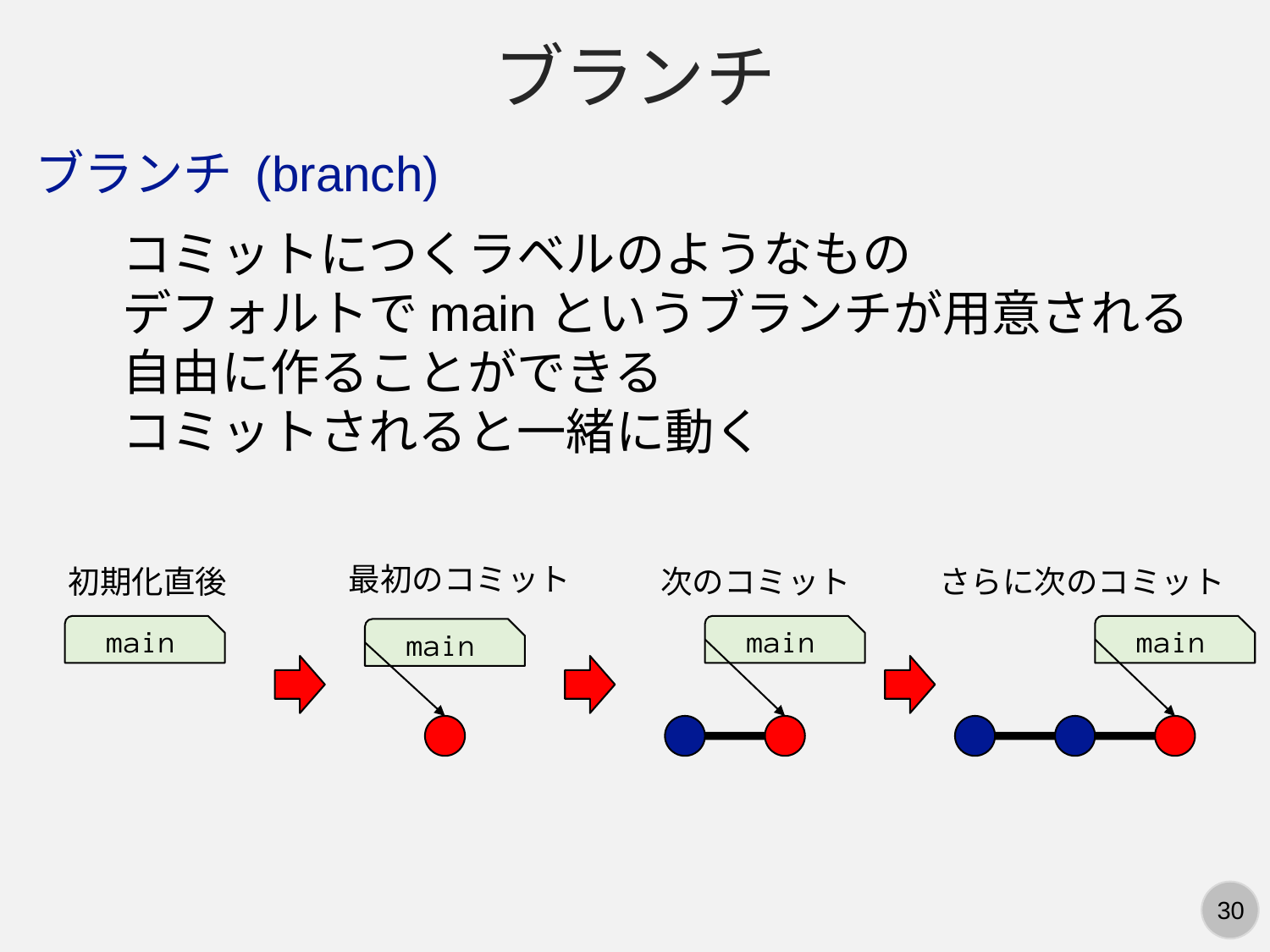

ブランチ
ブランチ (branch)
コミットにつくラベルのようなもの
デフォルトでmainというブランチが用意される
自由に作ることができる
コミットされると一緒に動く
最初のコミット
初期化直後
次のコミット
さらに次のコミット
main
main
main
main